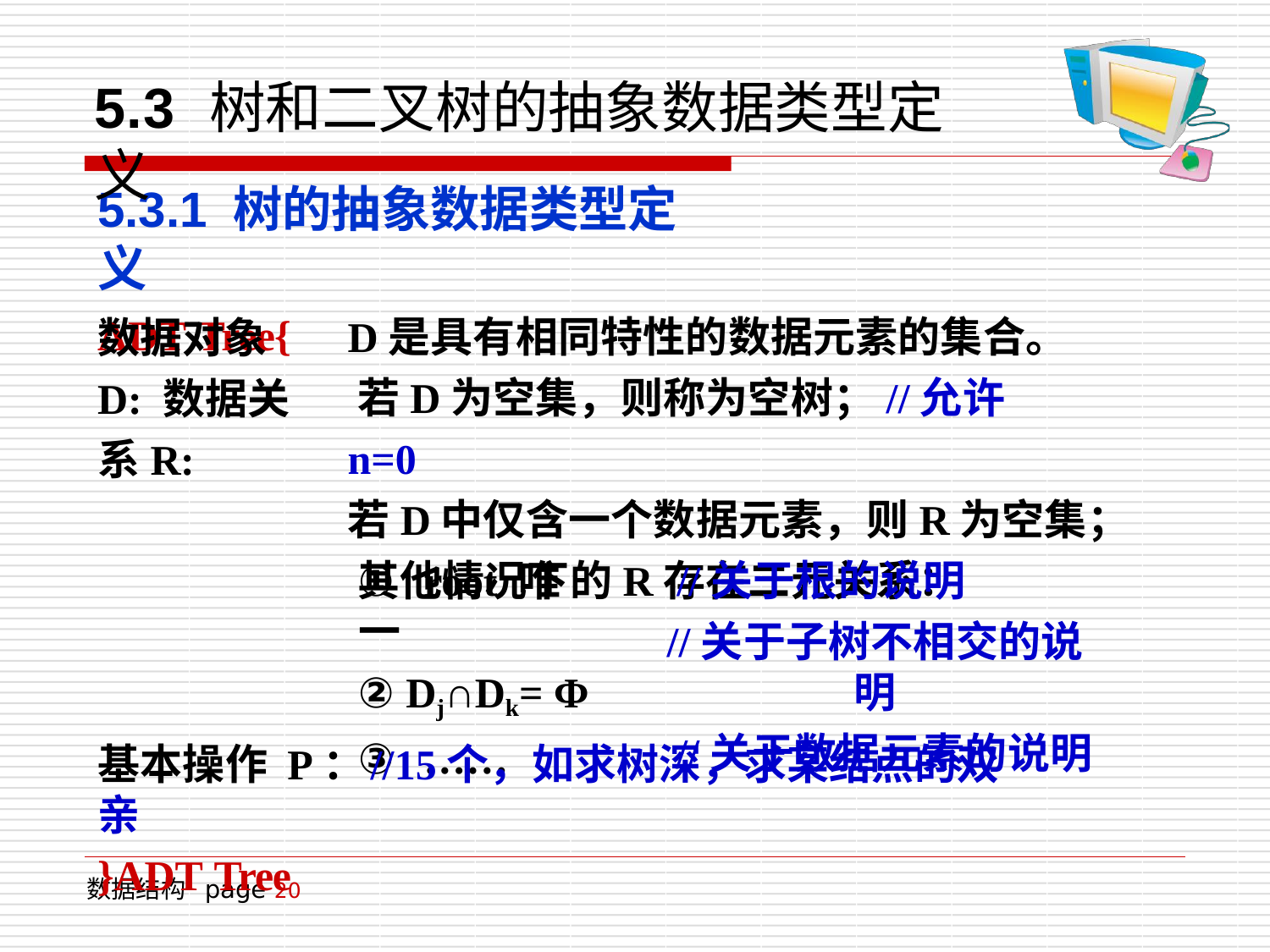

# 5.3	树和二叉树的抽象数据类型定义

5.3.1 树的抽象数据类型定义
ADT Tree{
D是具有相同特性的数据元素的集合。 若D为空集，则称为空树；//允许n=0
若D中仅含一个数据元素，则R为空集； 其他情况下的R存在二元关系：
数据对象D: 数据关系R:
①	root 唯一
② Dj∩Dk= Φ
③	……
//关于根的说明
//关于子树不相交的说明
//关于数据元素的说明
基本操作 P：	//15个，如求树深，求某结点的双亲
}ADT Tree

数据结构 page 20